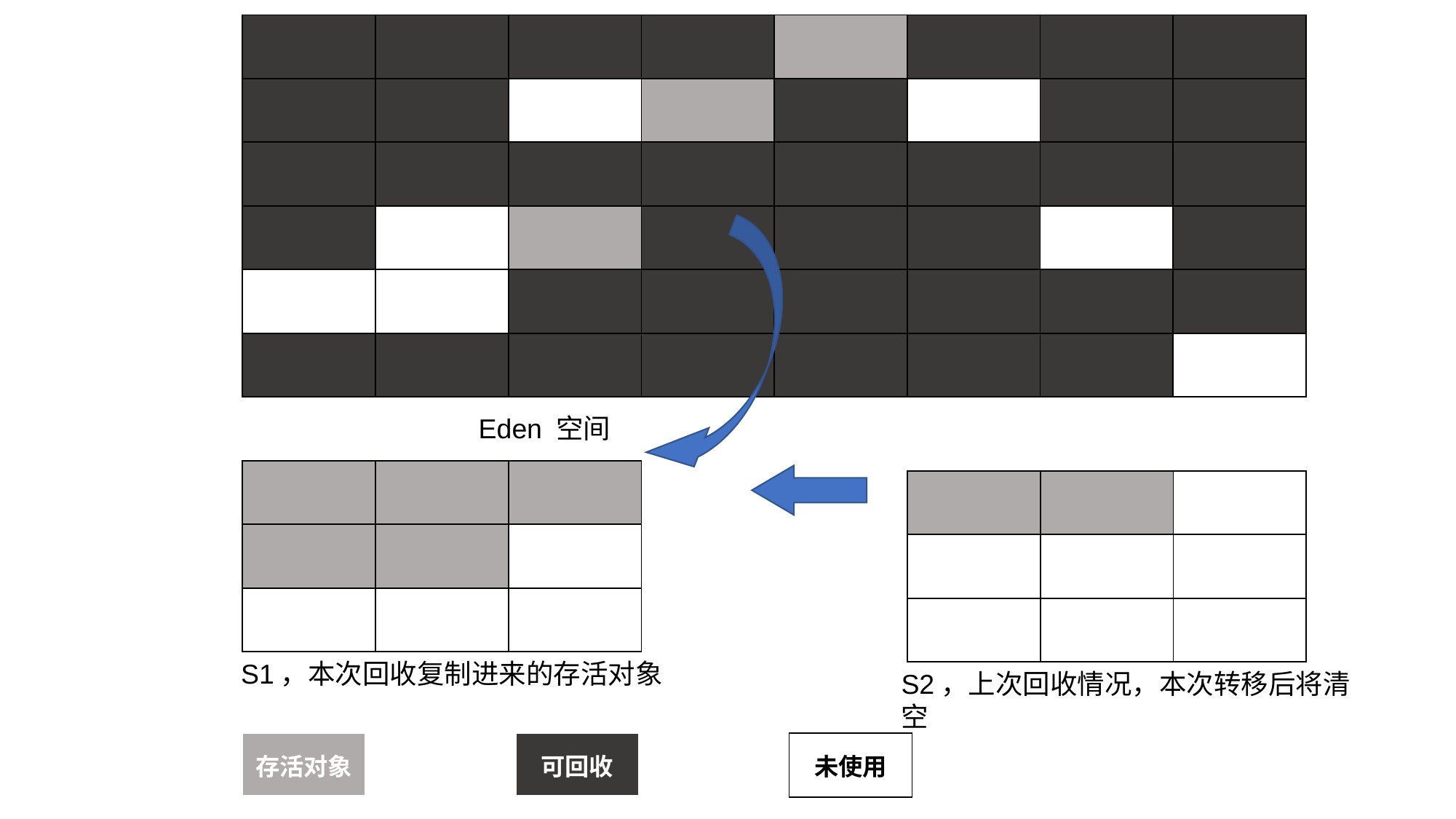

|  |  |  |  |  |  |  |  |
| --- | --- | --- | --- | --- | --- | --- | --- |
|  |  |  |  |  |  |  |  |
|  |  |  |  |  |  |  |  |
|  |  |  |  |  |  |  |  |
|  |  |  |  |  |  |  |  |
|  |  |  |  |  |  |  |  |

Eden 空间
|  |  |  |
| --- | --- | --- |
|  |  |  |
|  |  |  |

|  |  |  |
| --- | --- | --- |
|  |  |  |
|  |  |  |
S1，本次回收复制进来的存活对象
S2，上次回收情况，本次转移后将清空
| 存活对象 |
| --- |
| 可回收 |
| --- |
| 未使用 |
| --- |